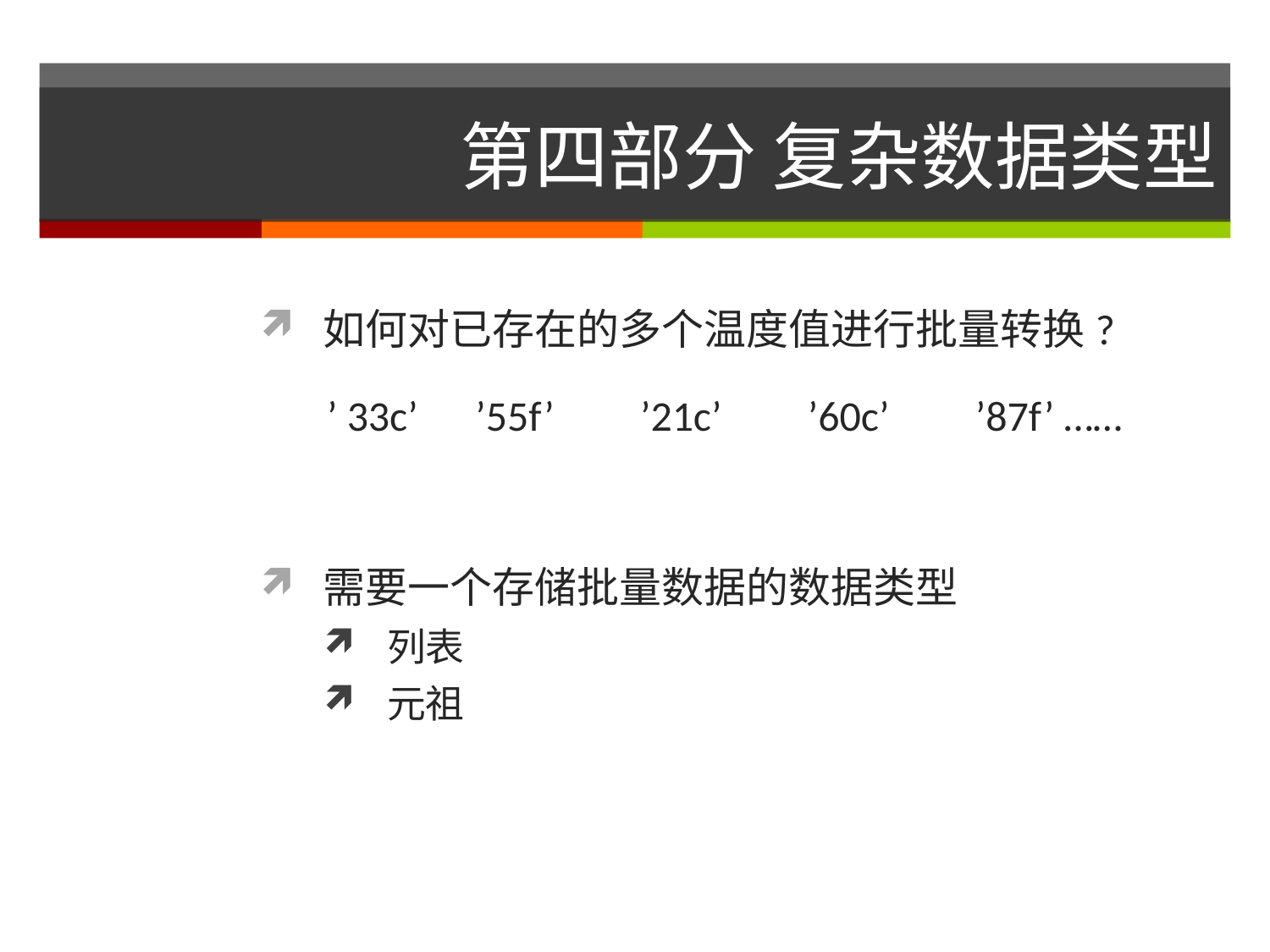

# 第四部分 复杂数据类型
如何对已存在的多个温度值进行批量转换?
       ’ 33c’      ’55f’         ’21c’         ’60c’         ’87f’ ……

需要一个存储批量数据的数据类型
列表
元祖